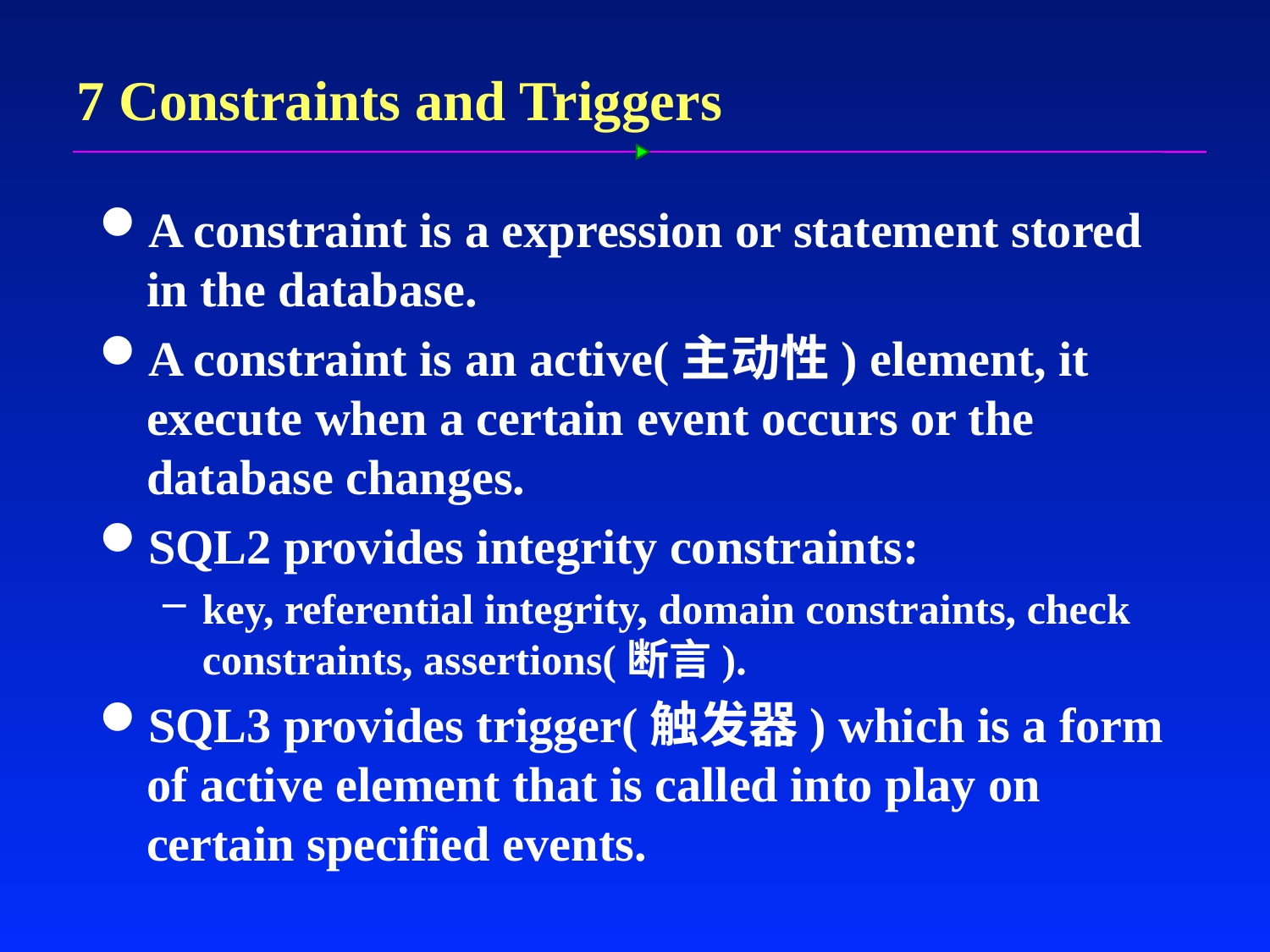

# 7 Constraints and Triggers

A constraint is a expression or statement stored in the database.
A constraint is an active(主动性) element, it execute when a certain event occurs or the database changes.
SQL2 provides integrity constraints:
key, referential integrity, domain constraints, check constraints, assertions(断言).
SQL3 provides trigger(触发器) which is a form of active element that is called into play on certain specified events.